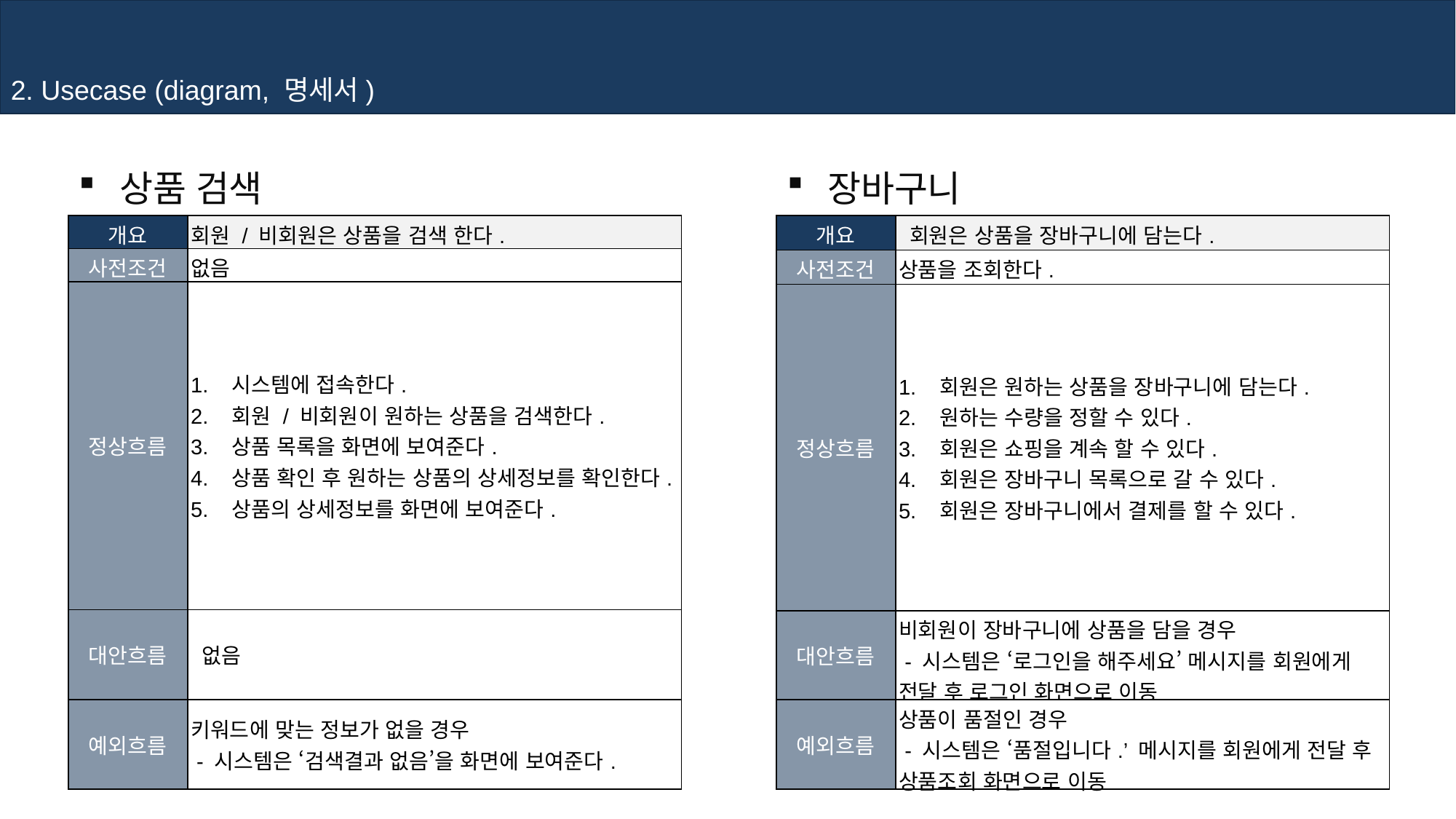

2. Usecase (diagram, 명세서)
상품 검색
장바구니
| 개요 | 회원은 상품을 장바구니에 담는다. |
| --- | --- |
| 사전조건 | 상품을 조회한다. |
| 정상흐름 | 회원은 원하는 상품을 장바구니에 담는다. 원하는 수량을 정할 수 있다. 회원은 쇼핑을 계속 할 수 있다. 회원은 장바구니 목록으로 갈 수 있다. 회원은 장바구니에서 결제를 할 수 있다. |
| 대안흐름 | 비회원이 장바구니에 상품을 담을 경우 - 시스템은 ‘로그인을 해주세요’ 메시지를 회원에게 전달 후 로그인 화면으로 이동 |
| 예외흐름 | 상품이 품절인 경우 - 시스템은 ‘품절입니다.’ 메시지를 회원에게 전달 후 상품조회 화면으로 이동 |
| 개요 | 회원 / 비회원은 상품을 검색 한다. |
| --- | --- |
| 사전조건 | 없음 |
| 정상흐름 | 시스템에 접속한다. 회원 / 비회원이 원하는 상품을 검색한다. 상품 목록을 화면에 보여준다. 상품 확인 후 원하는 상품의 상세정보를 확인한다. 상품의 상세정보를 화면에 보여준다. |
| 대안흐름 | 없음 |
| 예외흐름 | 키워드에 맞는 정보가 없을 경우 - 시스템은 ‘검색결과 없음’을 화면에 보여준다. |